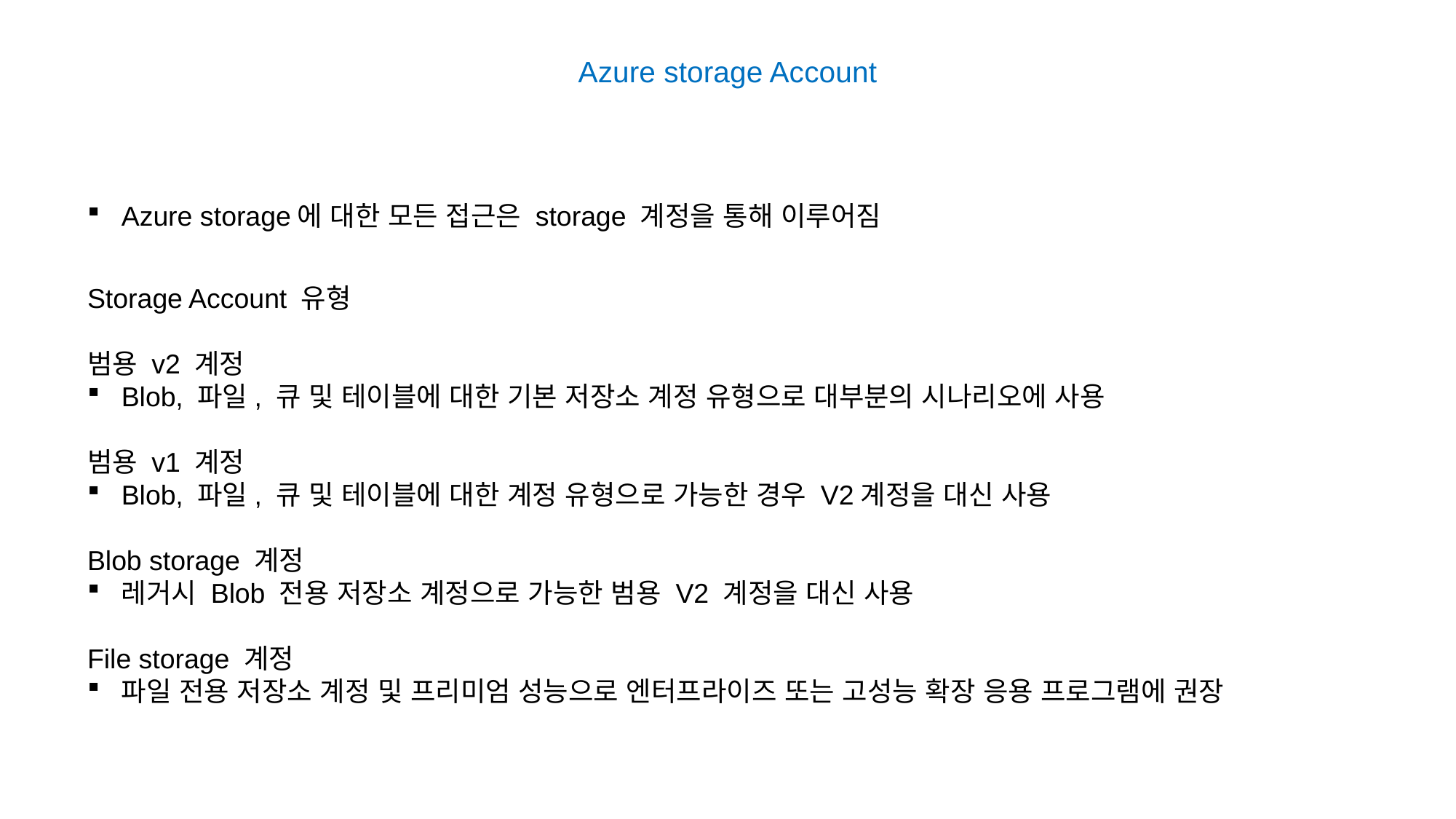

Azure storage Account
Azure storage에 대한 모든 접근은 storage 계정을 통해 이루어짐
Storage Account 유형

범용 v2 계정
Blob, 파일, 큐 및 테이블에 대한 기본 저장소 계정 유형으로 대부분의 시나리오에 사용

범용 v1 계정
Blob, 파일, 큐 및 테이블에 대한 계정 유형으로 가능한 경우 V2계정을 대신 사용

Blob storage 계정
레거시 Blob 전용 저장소 계정으로 가능한 범용 V2 계정을 대신 사용

File storage 계정
파일 전용 저장소 계정 및 프리미엄 성능으로 엔터프라이즈 또는 고성능 확장 응용 프로그램에 권장